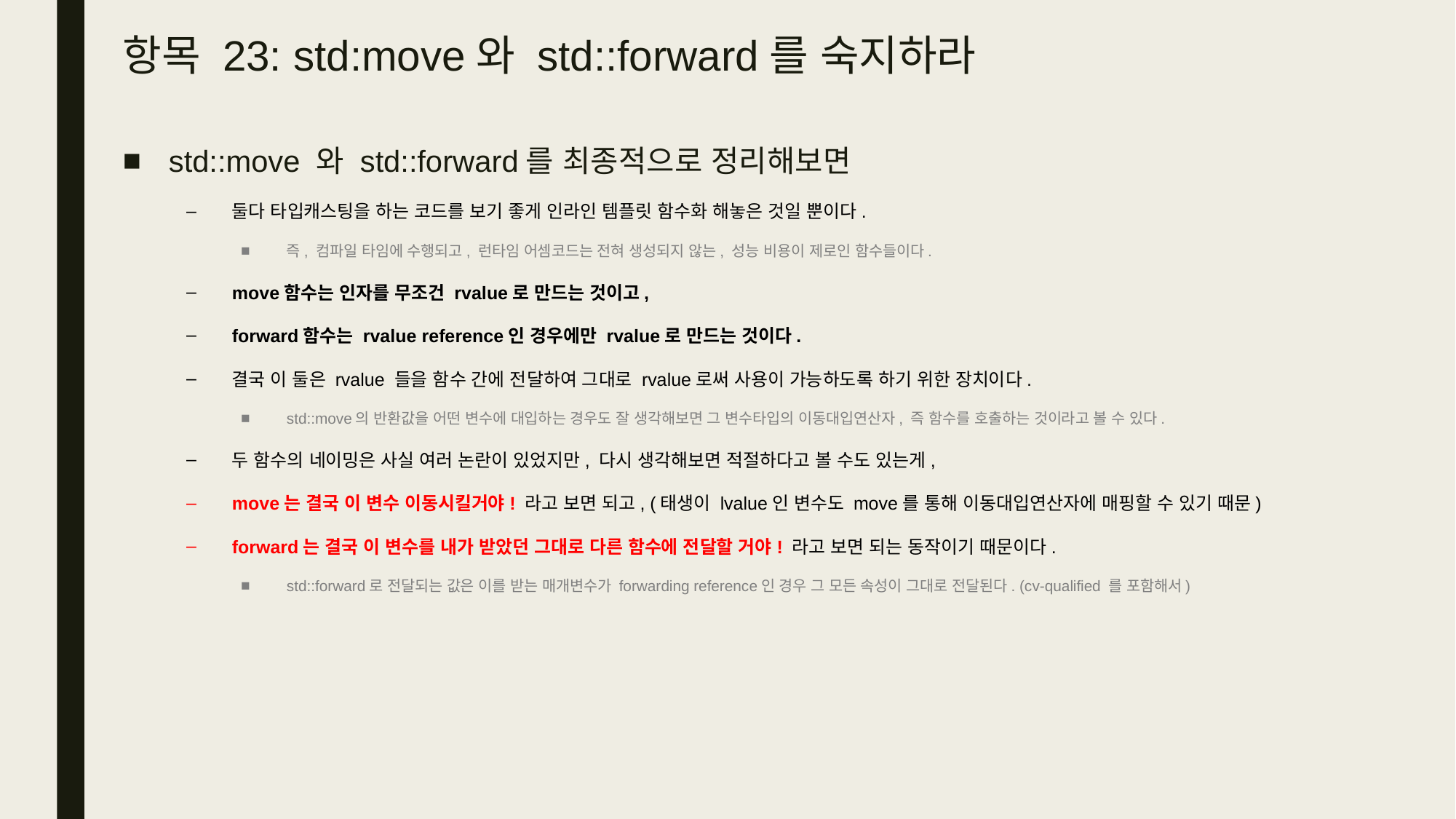

# 항목 23: std:move와 std::forward를 숙지하라
std::move 와 std::forward를 최종적으로 정리해보면
둘다 타입캐스팅을 하는 코드를 보기 좋게 인라인 템플릿 함수화 해놓은 것일 뿐이다.
즉, 컴파일 타임에 수행되고, 런타임 어셈코드는 전혀 생성되지 않는, 성능 비용이 제로인 함수들이다.
move함수는 인자를 무조건 rvalue로 만드는 것이고,
forward함수는 rvalue reference인 경우에만 rvalue로 만드는 것이다.
결국 이 둘은 rvalue 들을 함수 간에 전달하여 그대로 rvalue로써 사용이 가능하도록 하기 위한 장치이다.
std::move의 반환값을 어떤 변수에 대입하는 경우도 잘 생각해보면 그 변수타입의 이동대입연산자, 즉 함수를 호출하는 것이라고 볼 수 있다.
두 함수의 네이밍은 사실 여러 논란이 있었지만, 다시 생각해보면 적절하다고 볼 수도 있는게,
move는 결국 이 변수 이동시킬거야! 라고 보면 되고, (태생이 lvalue인 변수도 move를 통해 이동대입연산자에 매핑할 수 있기 때문)
forward는 결국 이 변수를 내가 받았던 그대로 다른 함수에 전달할 거야! 라고 보면 되는 동작이기 때문이다.
std::forward로 전달되는 값은 이를 받는 매개변수가 forwarding reference인 경우 그 모든 속성이 그대로 전달된다. (cv-qualified 를 포함해서)